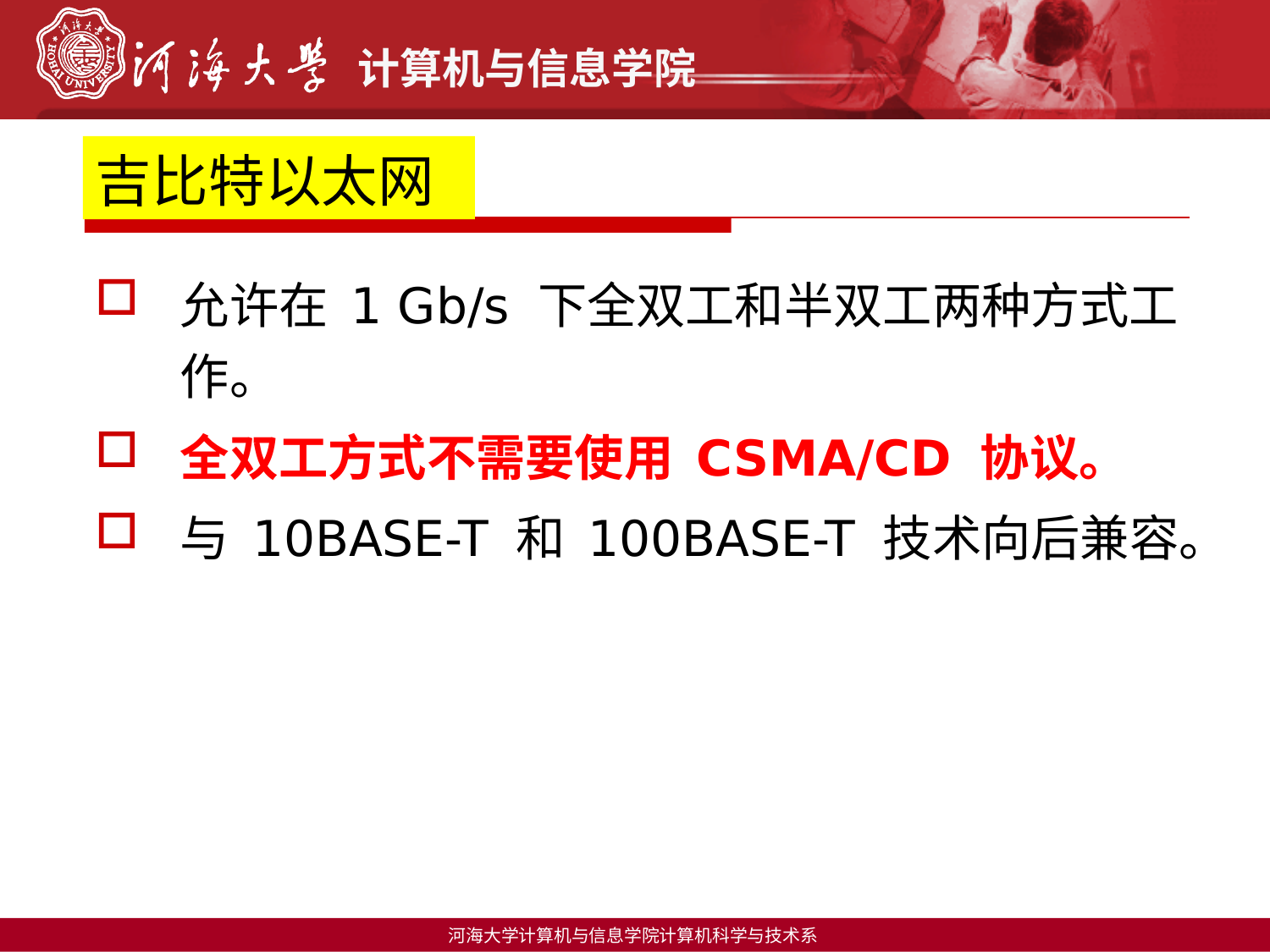

吉比特以太网
允许在 1 Gb/s 下全双工和半双工两种方式工作。
全双工方式不需要使用 CSMA/CD 协议。
与 10BASE-T 和 100BASE-T 技术向后兼容。